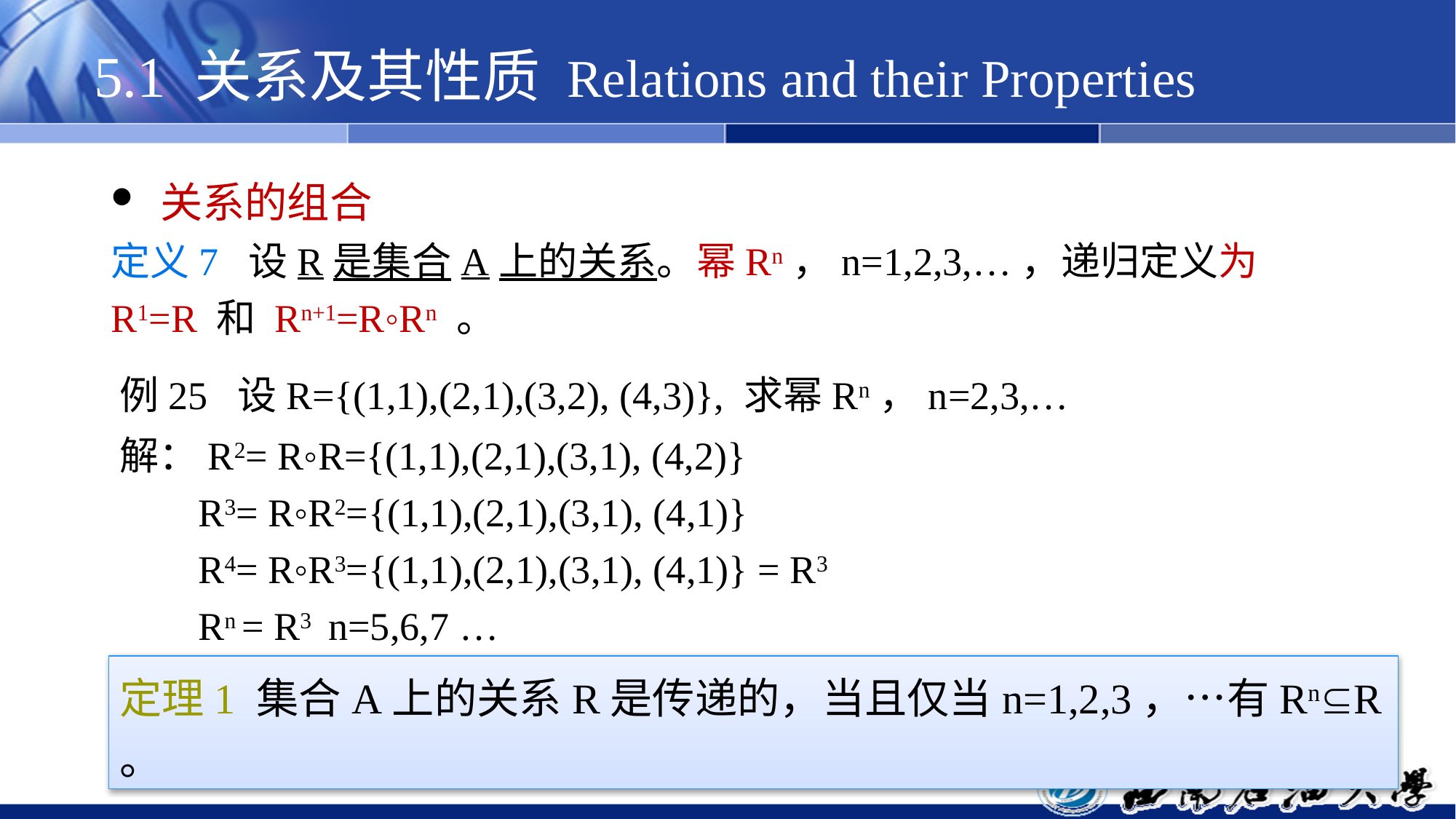

# 5.1 关系及其性质 Relations and their Properties
 关系的组合
定义7  设R是集合A上的关系。幂Rn，n=1,2,3,…，递归定义为  R1=R 和 Rn+1=R◦Rn 。
例25  设R={(1,1),(2,1),(3,2), (4,3)}, 求幂Rn，n=2,3,…
解：R2= R◦R={(1,1),(2,1),(3,1), (4,2)}
        R3= R◦R2={(1,1),(2,1),(3,1), (4,1)}
        R4= R◦R3={(1,1),(2,1),(3,1), (4,1)} = R3
        Rn = R3   n=5,6,7 …
定理1 集合A上的关系R是传递的，当且仅当n=1,2,3，…有Rn⊆R 。